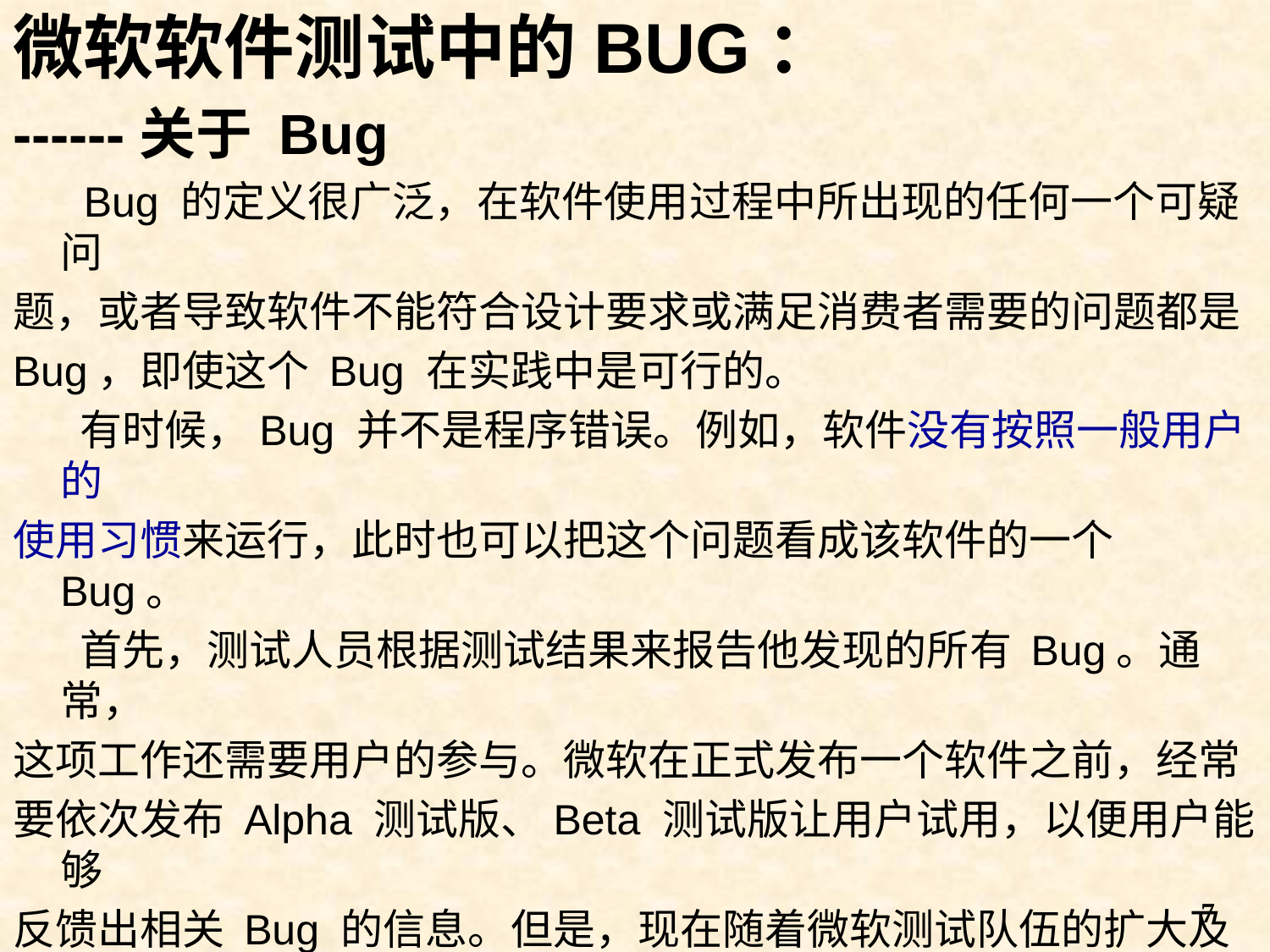

微软软件测试中的BUG：
------关于 Bug
      Bug 的定义很广泛，在软件使用过程中所出现的任何一个可疑问
题，或者导致软件不能符合设计要求或满足消费者需要的问题都是
Bug，即使这个 Bug 在实践中是可行的。
      有时候，Bug 并不是程序错误。例如，软件没有按照一般用户的
使用习惯来运行，此时也可以把这个问题看成该软件的一个 Bug。
      首先，测试人员根据测试结果来报告他发现的所有 Bug。通常，
这项工作还需要用户的参与。微软在正式发布一个软件之前，经常
要依次发布 Alpha 测试版、Beta 测试版让用户试用，以便用户能够
反馈出相关 Bug 的信息。但是，现在随着微软测试队伍的扩大及测
试水平的提高，越来越多的 Bug 都是我们内部的测试人员自己发现
的，很少出现外部用户所反馈的 Bug 没有被测试人员发现的情况。
然后，经理根据这些 Bug 的危害性对它们进行排序，确定 Bug 的优
先级，并安排给相关的研发工程师。
7